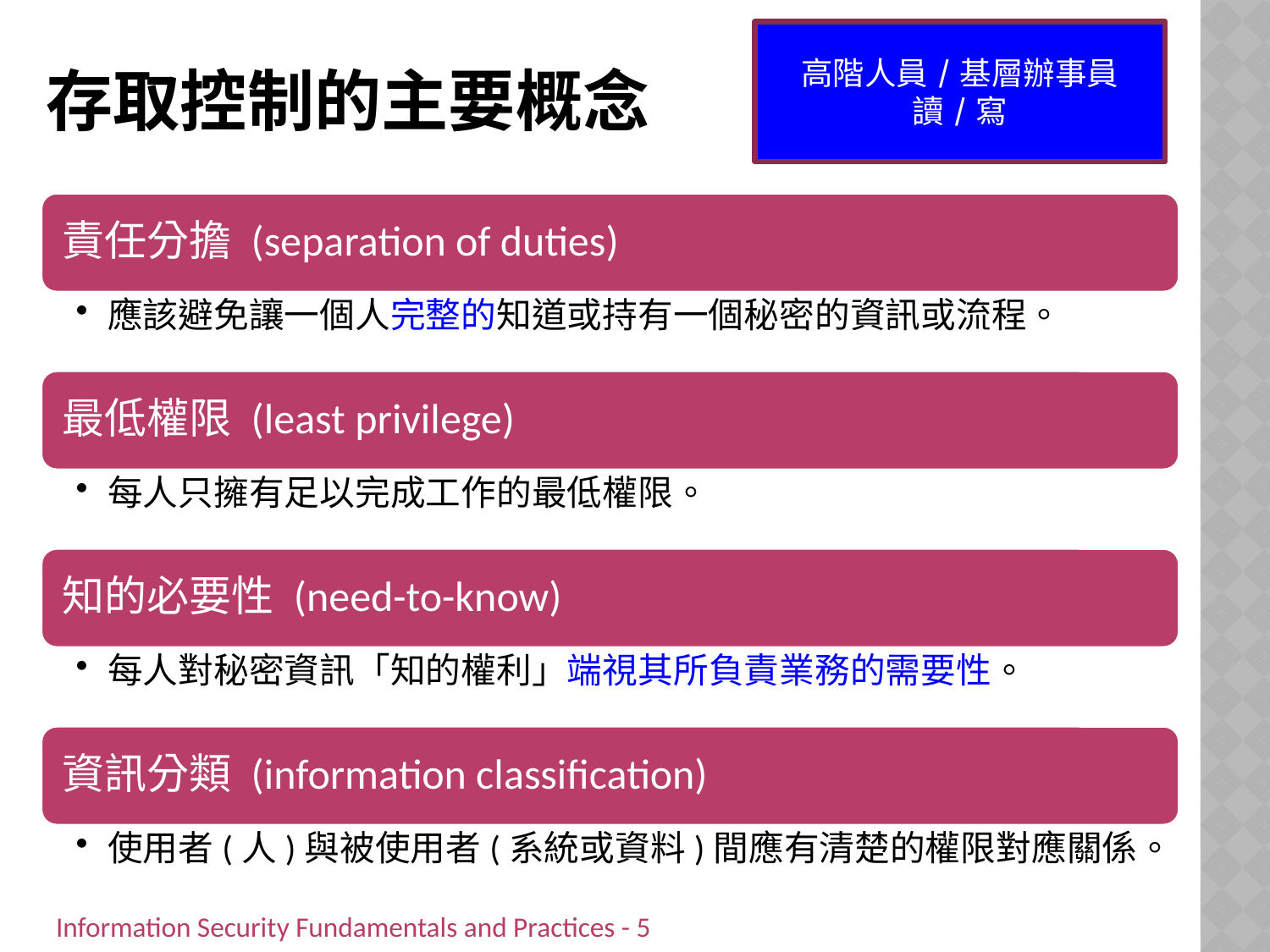

高階人員/基層辦事員
讀/寫
# 存取控制的主要概念
責任分擔 (separation of duties)
應該避免讓一個人完整的知道或持有一個秘密的資訊或流程。
最低權限 (least privilege)
每人只擁有足以完成工作的最低權限。
知的必要性 (need-to-know)
每人對秘密資訊「知的權利」端視其所負責業務的需要性。
資訊分類 (information classification)
使用者(人)與被使用者(系統或資料)間應有清楚的權限對應關係。